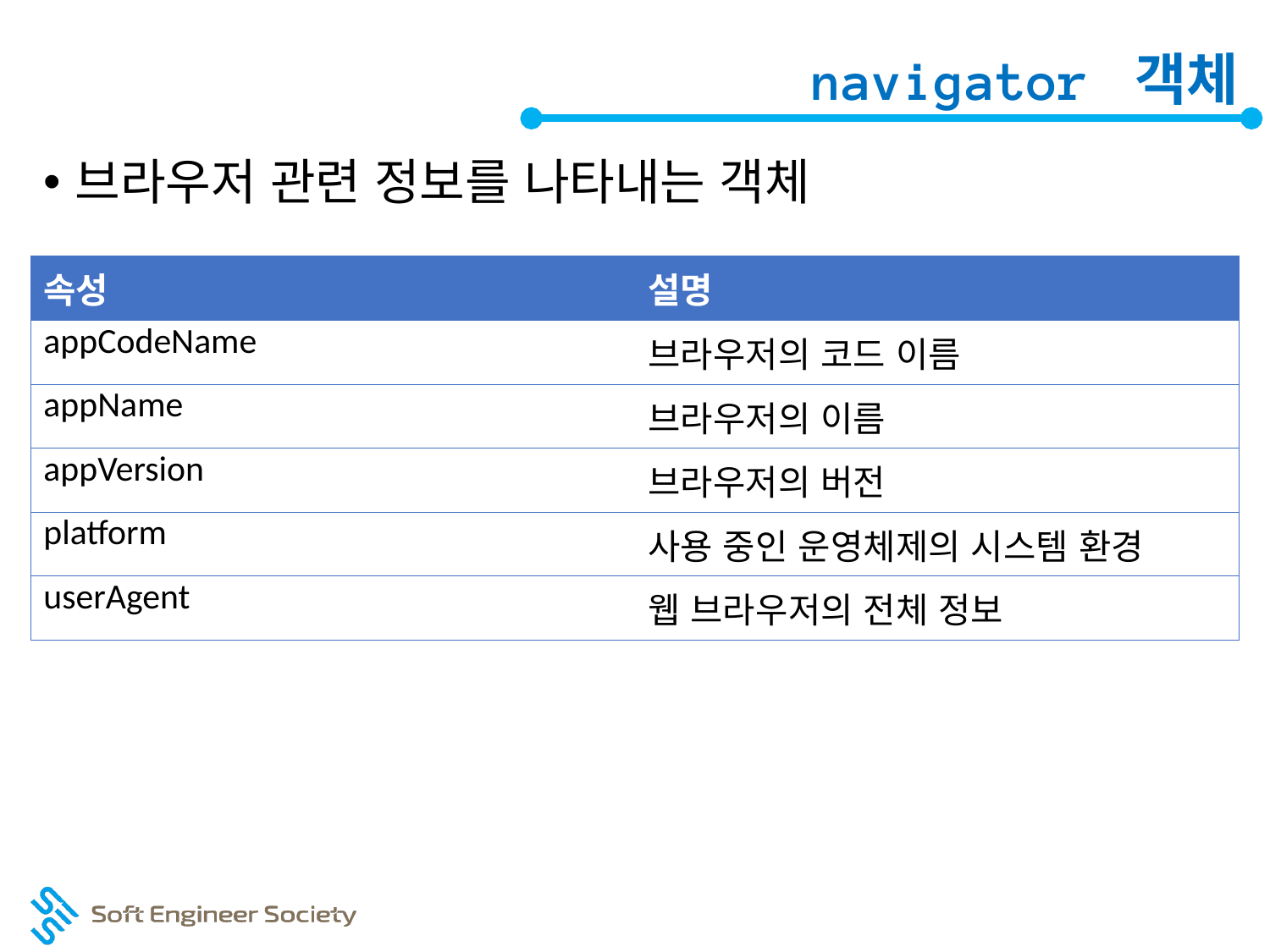

# navigator 객체
브라우저 관련 정보를 나타내는 객체
| 속성 | 설명 |
| --- | --- |
| appCodeName | 브라우저의 코드 이름 |
| appName | 브라우저의 이름 |
| appVersion | 브라우저의 버전 |
| platform | 사용 중인 운영체제의 시스템 환경 |
| userAgent | 웹 브라우저의 전체 정보 |